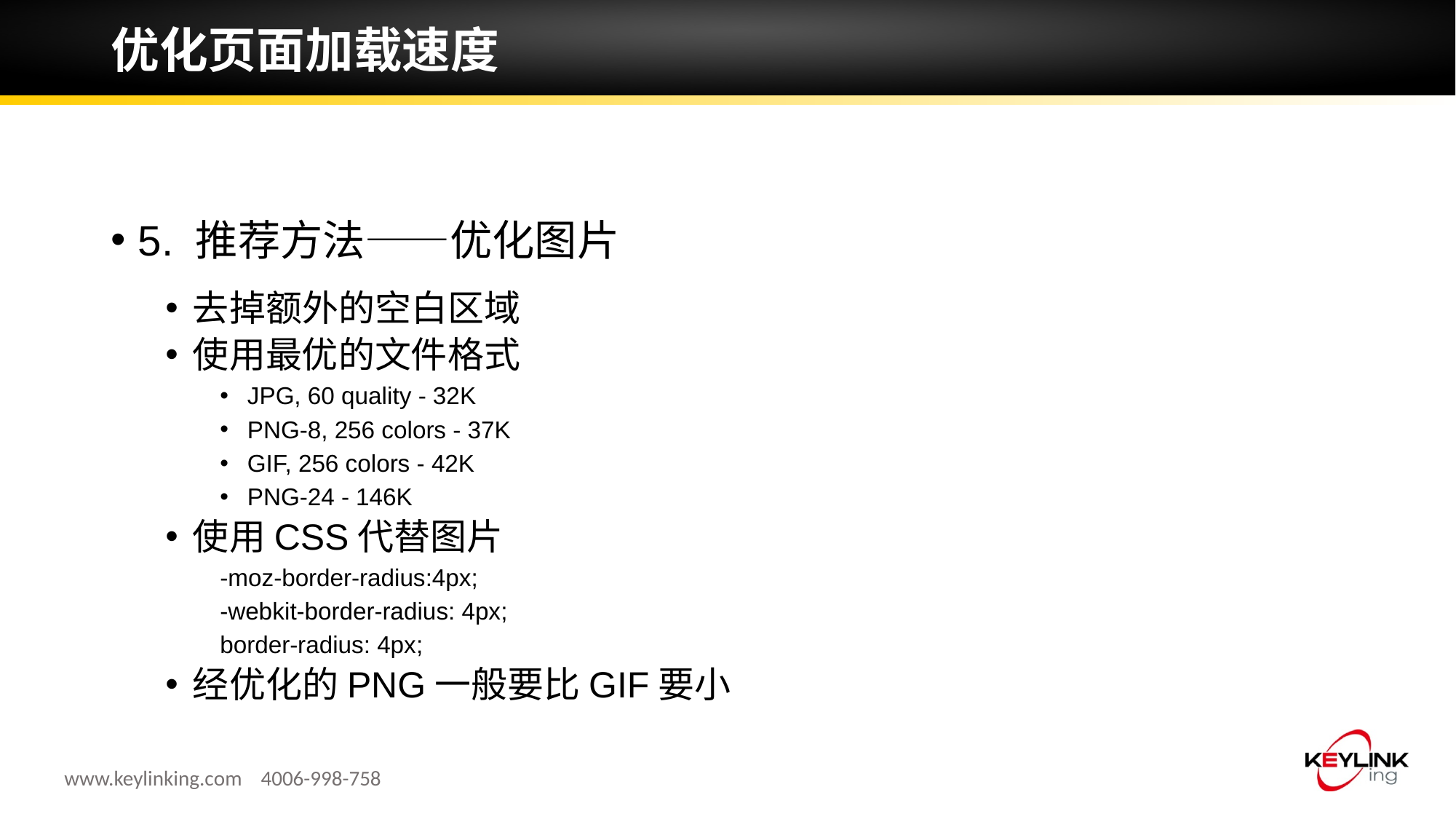

# 优化页面加载速度
5. 推荐方法——优化图片
去掉额外的空白区域
使用最优的文件格式
JPG, 60 quality - 32K
PNG-8, 256 colors - 37K
GIF, 256 colors - 42K
PNG-24 - 146K
使用CSS代替图片
-moz-border-radius:4px;
-webkit-border-radius: 4px;
border-radius: 4px;
经优化的PNG一般要比GIF要小